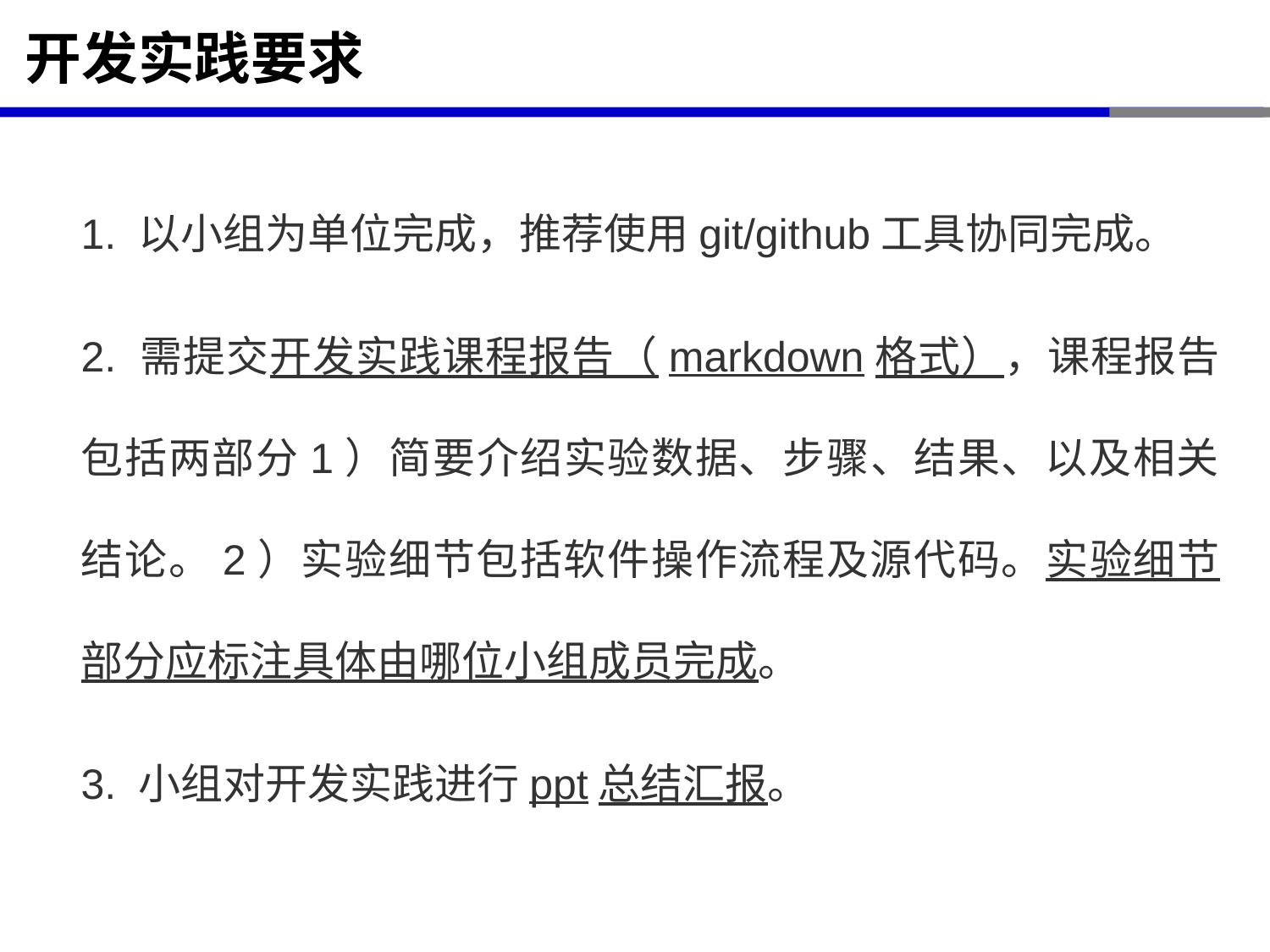

# 开发实践要求
1. 以小组为单位完成，推荐使用git/github工具协同完成。
2. 需提交开发实践课程报告（markdown格式），课程报告包括两部分1）简要介绍实验数据、步骤、结果、以及相关结论。2）实验细节包括软件操作流程及源代码。实验细节部分应标注具体由哪位小组成员完成。
3. 小组对开发实践进行ppt总结汇报。